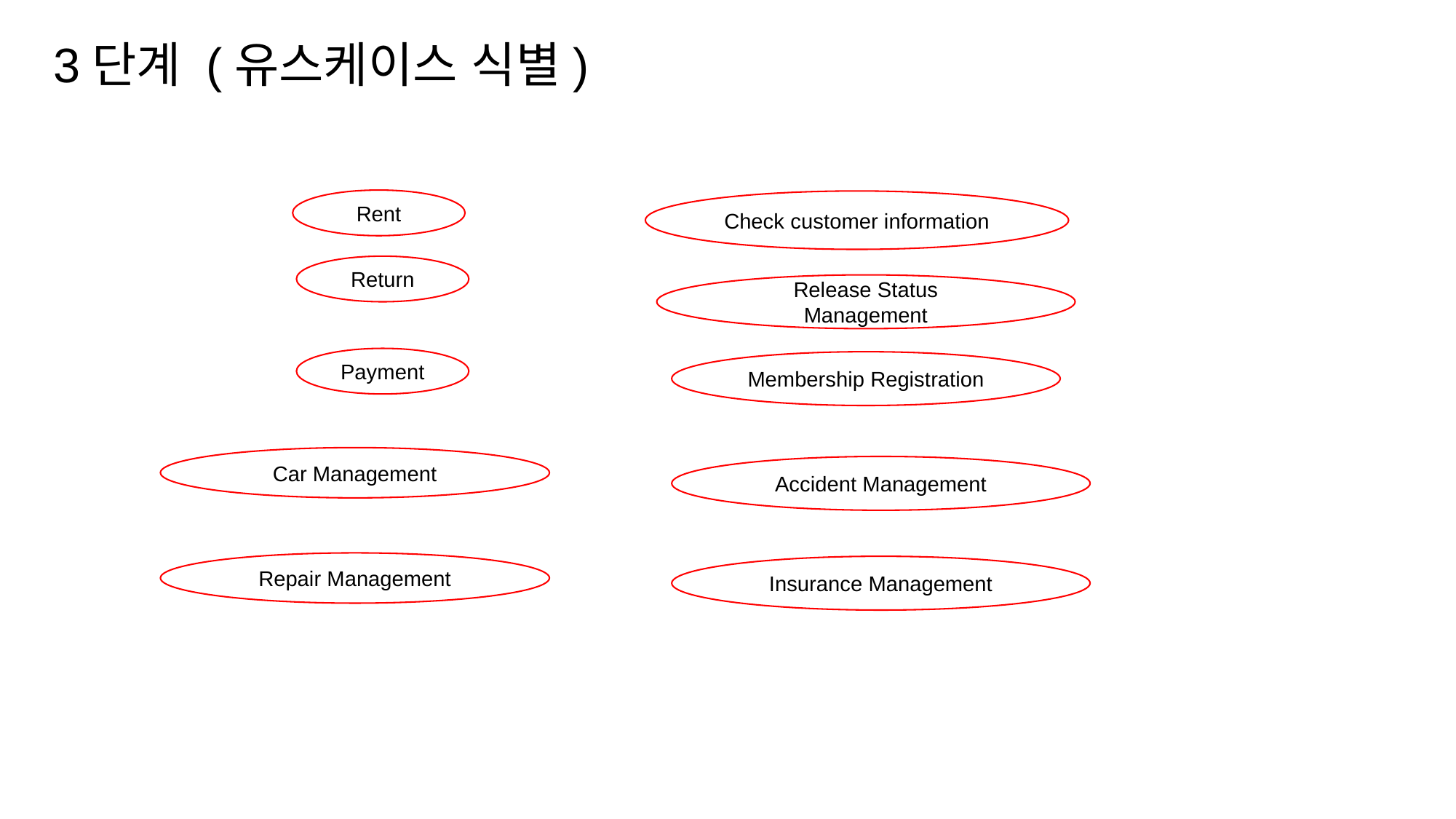

# 3단계 (유스케이스 식별)
Rent
Check customer information
Return
Release Status Management
Payment
Membership Registration
Car Management
Accident Management
Repair Management
Insurance Management